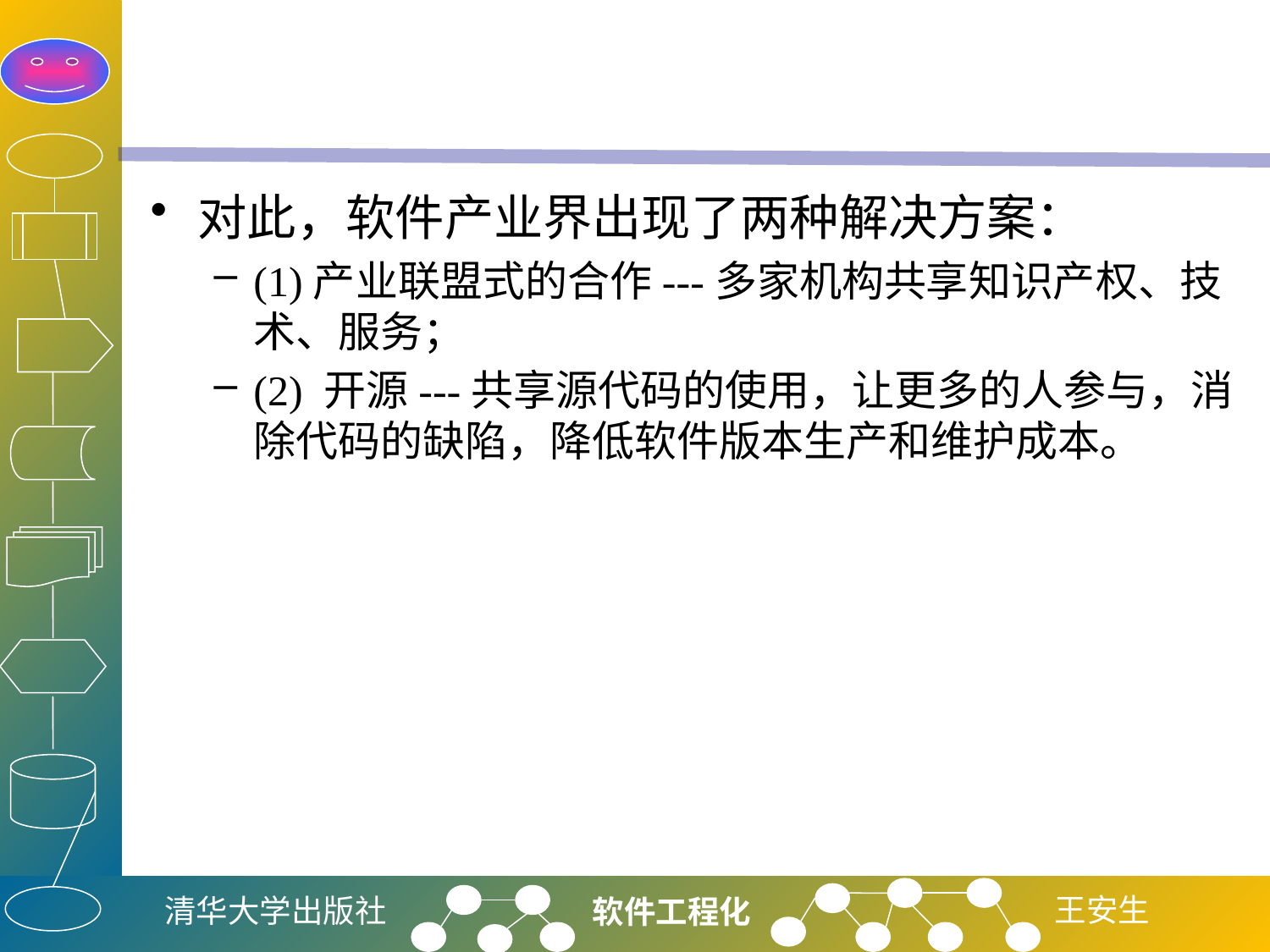

#
对此，软件产业界出现了两种解决方案：
(1)产业联盟式的合作---多家机构共享知识产权、技术、服务；
(2) 开源---共享源代码的使用，让更多的人参与，消除代码的缺陷，降低软件版本生产和维护成本。